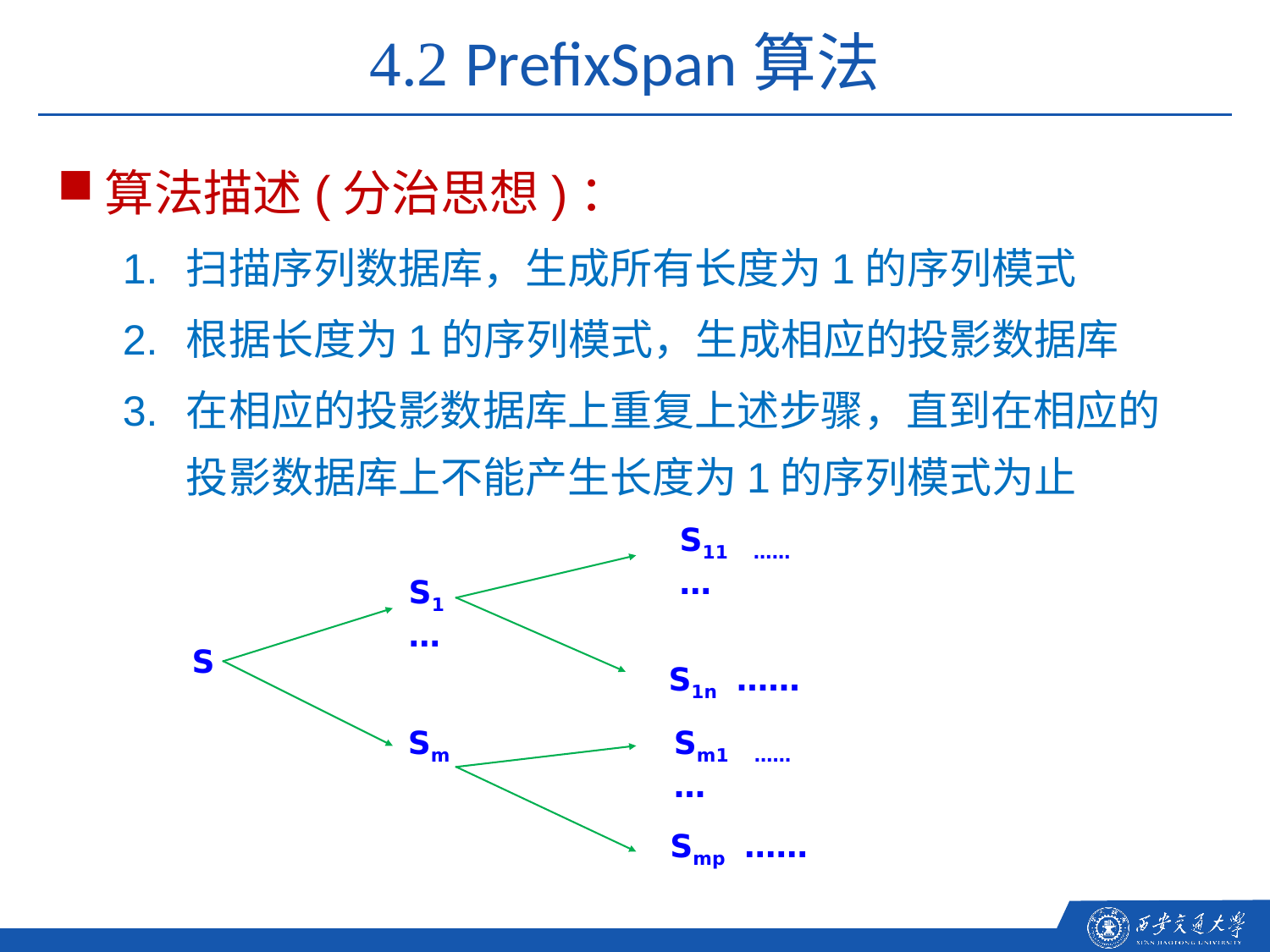

4.2 PrefixSpan算法
算法描述(分治思想)：
扫描序列数据库，生成所有长度为1的序列模式
根据长度为1的序列模式，生成相应的投影数据库
在相应的投影数据库上重复上述步骤，直到在相应的投影数据库上不能产生长度为1的序列模式为止
S11    ……
…

S1
…

S
S1n   ……

Sm
Sm1    ……
…

Smp   ……